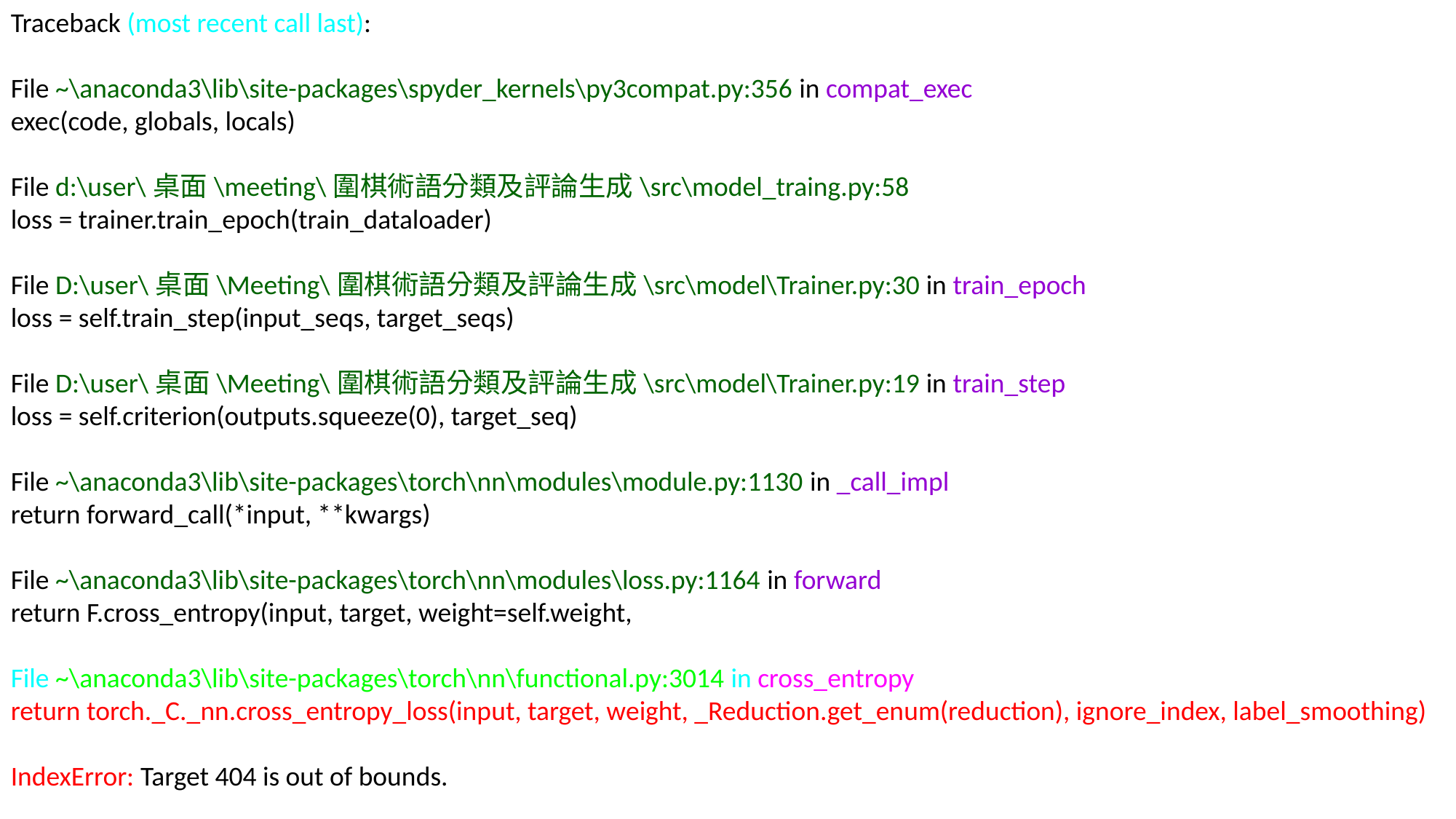

Traceback (most recent call last):
File ~\anaconda3\lib\site-packages\spyder_kernels\py3compat.py:356 in compat_exec
exec(code, globals, locals)
File d:\user\桌面\meeting\圍棋術語分類及評論生成\src\model_traing.py:58
loss = trainer.train_epoch(train_dataloader)
File D:\user\桌面\Meeting\圍棋術語分類及評論生成\src\model\Trainer.py:30 in train_epoch
loss = self.train_step(input_seqs, target_seqs)
File D:\user\桌面\Meeting\圍棋術語分類及評論生成\src\model\Trainer.py:19 in train_step
loss = self.criterion(outputs.squeeze(0), target_seq)
File ~\anaconda3\lib\site-packages\torch\nn\modules\module.py:1130 in _call_impl
return forward_call(*input, **kwargs)
File ~\anaconda3\lib\site-packages\torch\nn\modules\loss.py:1164 in forward
return F.cross_entropy(input, target, weight=self.weight,
File ~\anaconda3\lib\site-packages\torch\nn\functional.py:3014 in cross_entropy
return torch._C._nn.cross_entropy_loss(input, target, weight, _Reduction.get_enum(reduction), ignore_index, label_smoothing)

IndexError: Target 404 is out of bounds.